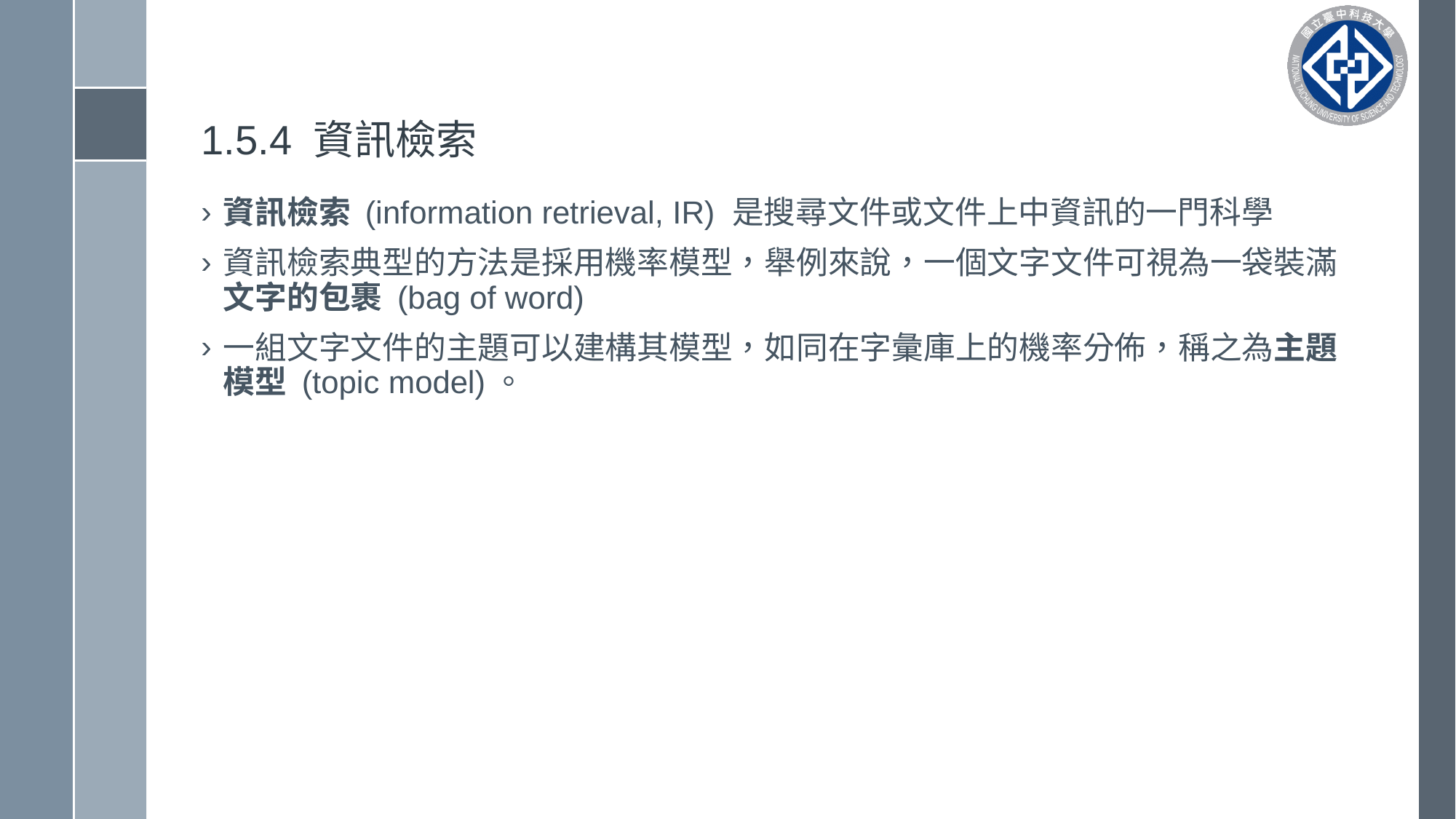

# 1.5.4 資訊檢索
資訊檢索 (information retrieval, IR) 是搜尋文件或文件上中資訊的一門科學
資訊檢索典型的方法是採用機率模型，舉例來說，一個文字文件可視為一袋裝滿文字的包裹 (bag of word)
一組文字文件的主題可以建構其模型，如同在字彙庫上的機率分佈，稱之為主題模型 (topic model)。